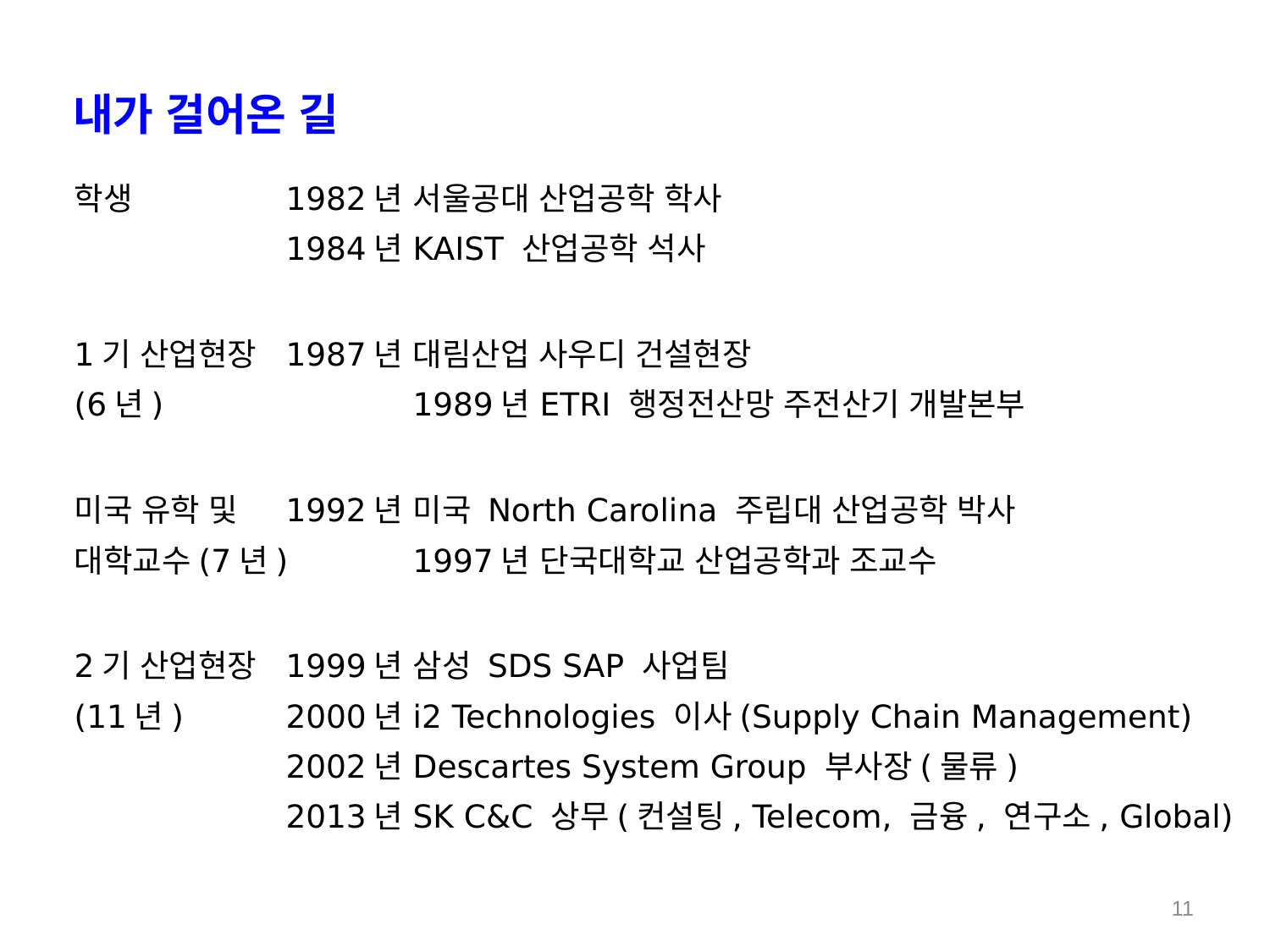

# 내가 걸어온 길
학생		1982년	서울공대 산업공학 학사
		1984년	KAIST 산업공학 석사
1기 산업현장	1987년	대림산업 사우디 건설현장
(6년)		1989년	ETRI 행정전산망 주전산기 개발본부
미국 유학 및	1992년	미국 North Carolina 주립대 산업공학 박사
대학교수(7년)	1997년	단국대학교 산업공학과 조교수
2기 산업현장	1999년	삼성 SDS SAP 사업팀
(11년)	2000년	i2 Technologies 이사(Supply Chain Management)
		2002년	Descartes System Group 부사장(물류)
		2013년	SK C&C 상무(컨설팅, Telecom, 금융, 연구소, Global)

11